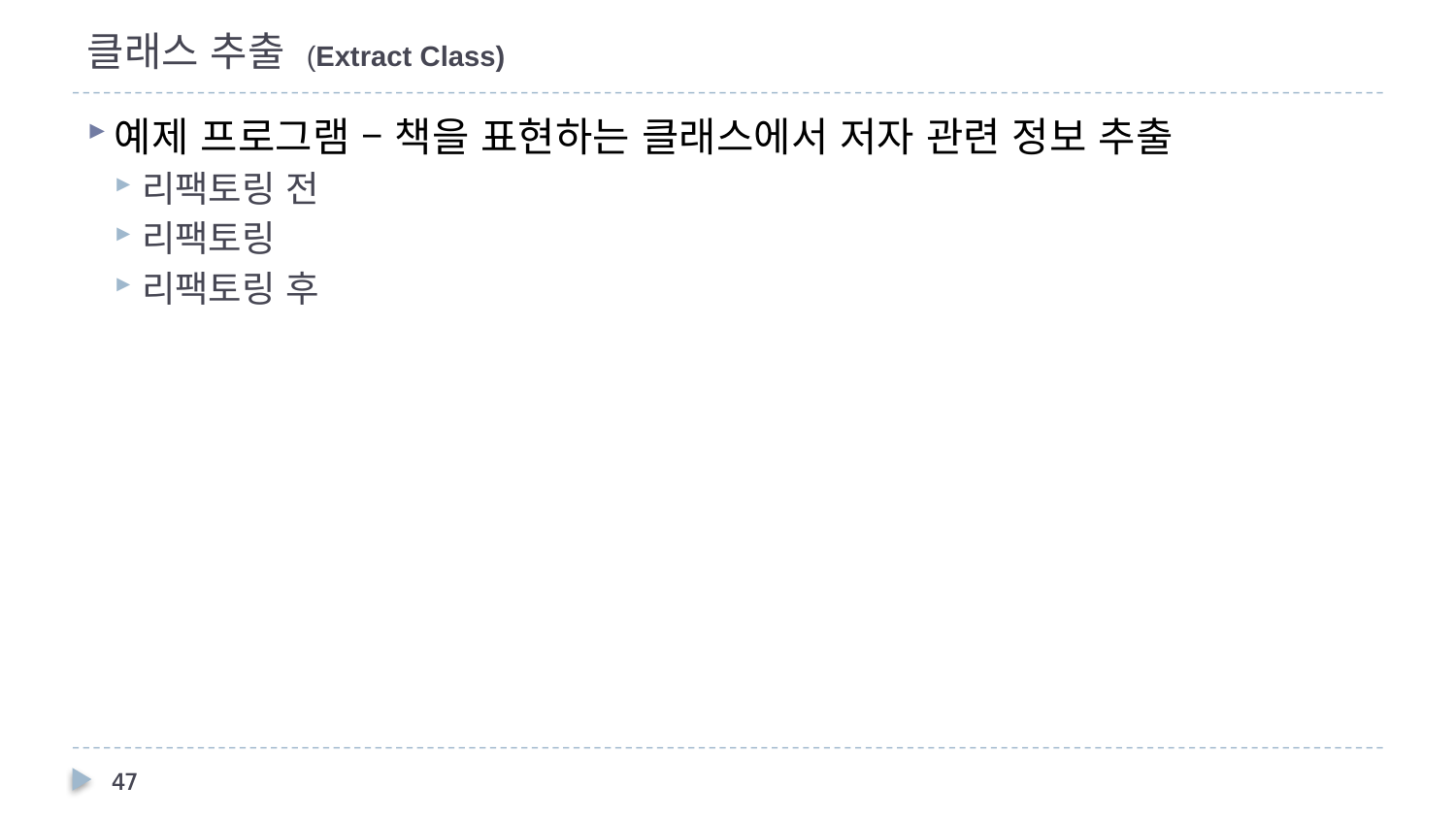

# 클래스 추출 (Extract Class)
예제 프로그램 – 책을 표현하는 클래스에서 저자 관련 정보 추출
리팩토링 전
리팩토링
리팩토링 후
47